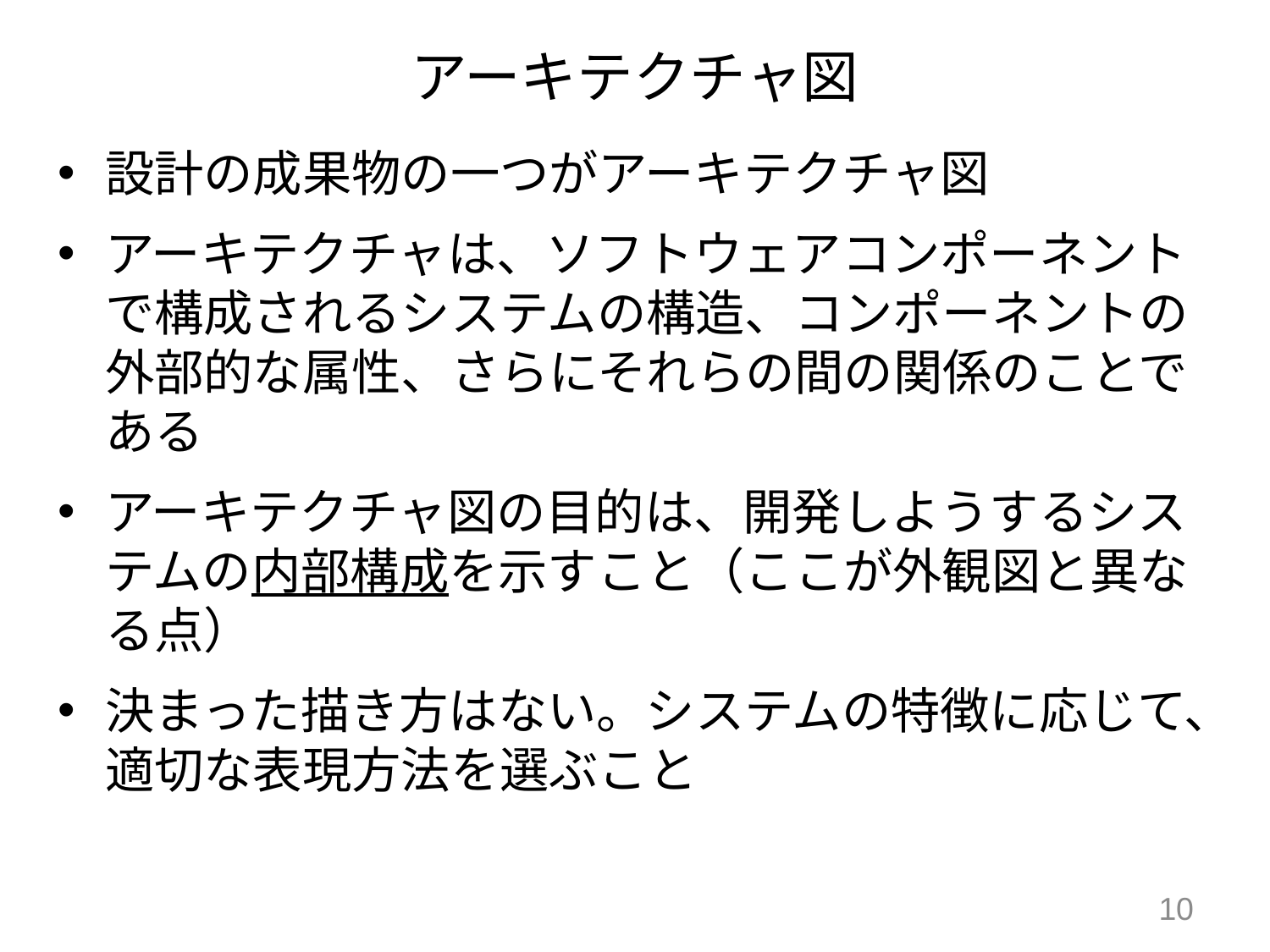

# アーキテクチャ図
設計の成果物の一つがアーキテクチャ図
アーキテクチャは、ソフトウェアコンポーネントで構成されるシステムの構造、コンポーネントの外部的な属性、さらにそれらの間の関係のことである
アーキテクチャ図の目的は、開発しようするシステムの内部構成を示すこと（ここが外観図と異なる点）
決まった描き方はない。システムの特徴に応じて、適切な表現方法を選ぶこと
10